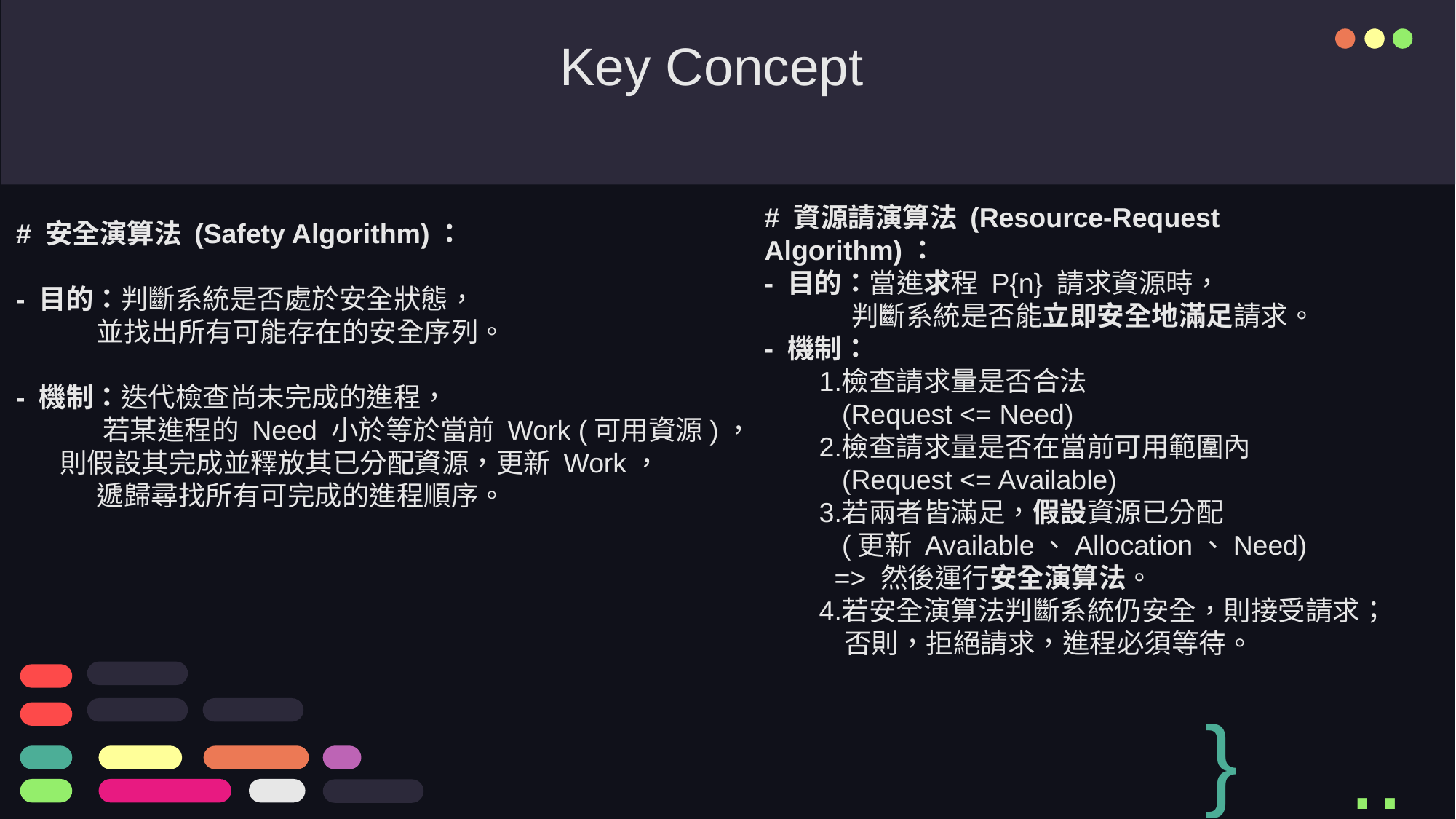

# Key Concept
# 安全演算法 (Safety Algorithm)：

- 目的：判斷系統是否處於安全狀態，
             並找出所有可能存在的安全序列。

- 機制：迭代檢查尚未完成的進程，
             若某進程的 Need 小於等於當前 Work (可用資源)，
      則假設其完成並釋放其已分配資源，更新 Work，
             遞歸尋找所有可完成的進程順序。

# 資源請演算法 (Resource-Request Algorithm)：
- 目的：當進求程 P{n} 請求資源時，
             判斷系統是否能立即安全地滿足請求。
- 機制：
檢查請求量是否合法
   (Request <= Need)
檢查請求量是否在當前可用範圍內
   (Request <= Available)
若兩者皆滿足，假設資源已分配
   (更新 Available、Allocation、Need)
  => 然後運行安全演算法。
若安全演算法判斷系統仍安全，則接受請求；
   否則，拒絕請求，進程必須等待。

}
..